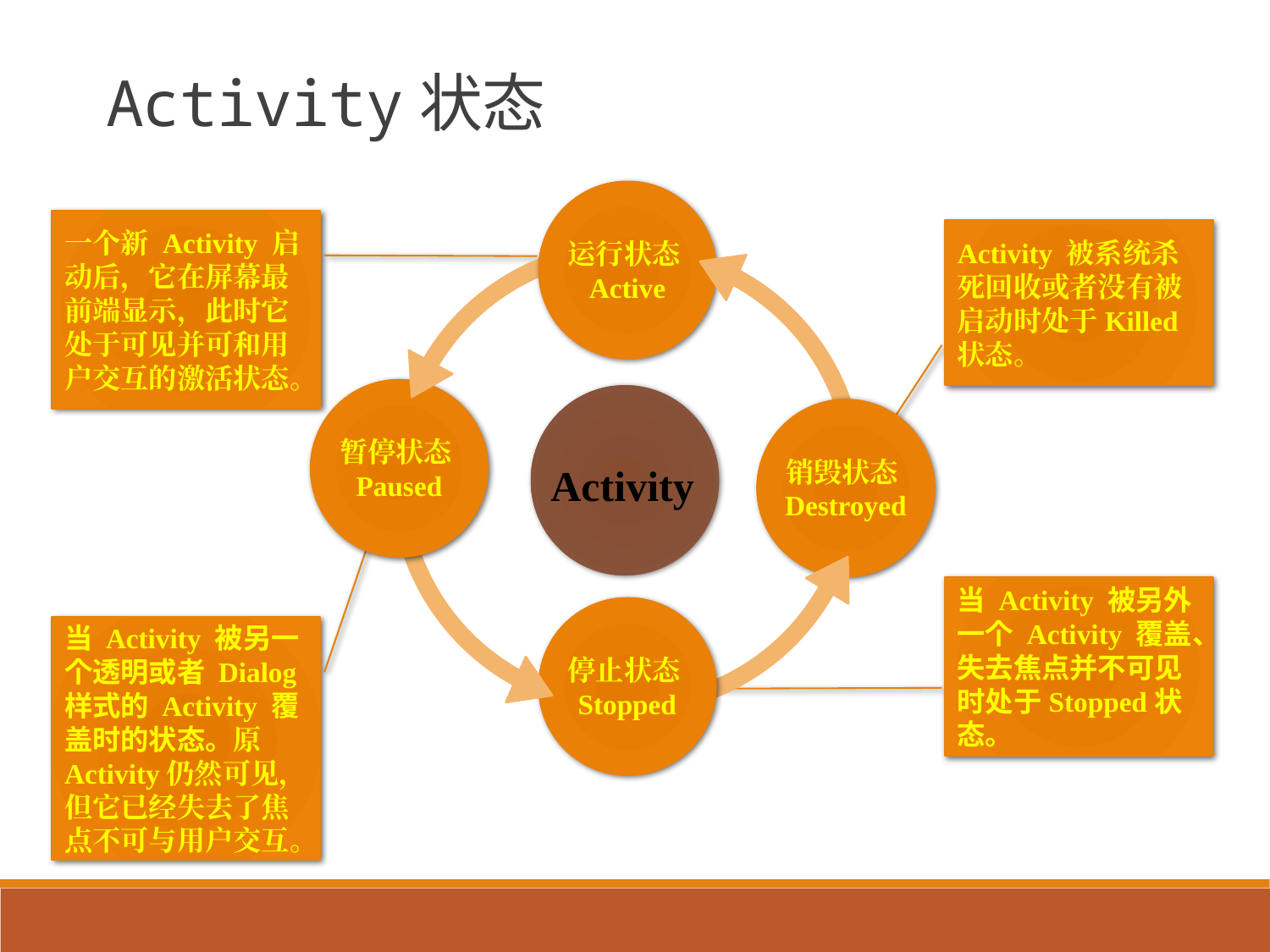

Activity状态
运行状态Active

暂停状态Paused
销毁状态Destroyed
停止状态Stopped

一个新 Activity 启动后，它在屏幕最前端显示，此时它处于可见并可和用户交互的激活状态。
Activity 被系统杀死回收或者没有被启动时处于Killed状态。

Activity
当 Activity 被另外一个 Activity 覆盖、失去焦点并不可见时处于Stopped状态。
当 Activity 被另一个透明或者 Dialog 样式的 Activity 覆盖时的状态。原Activity仍然可见，但它已经失去了焦点不可与用户交互。